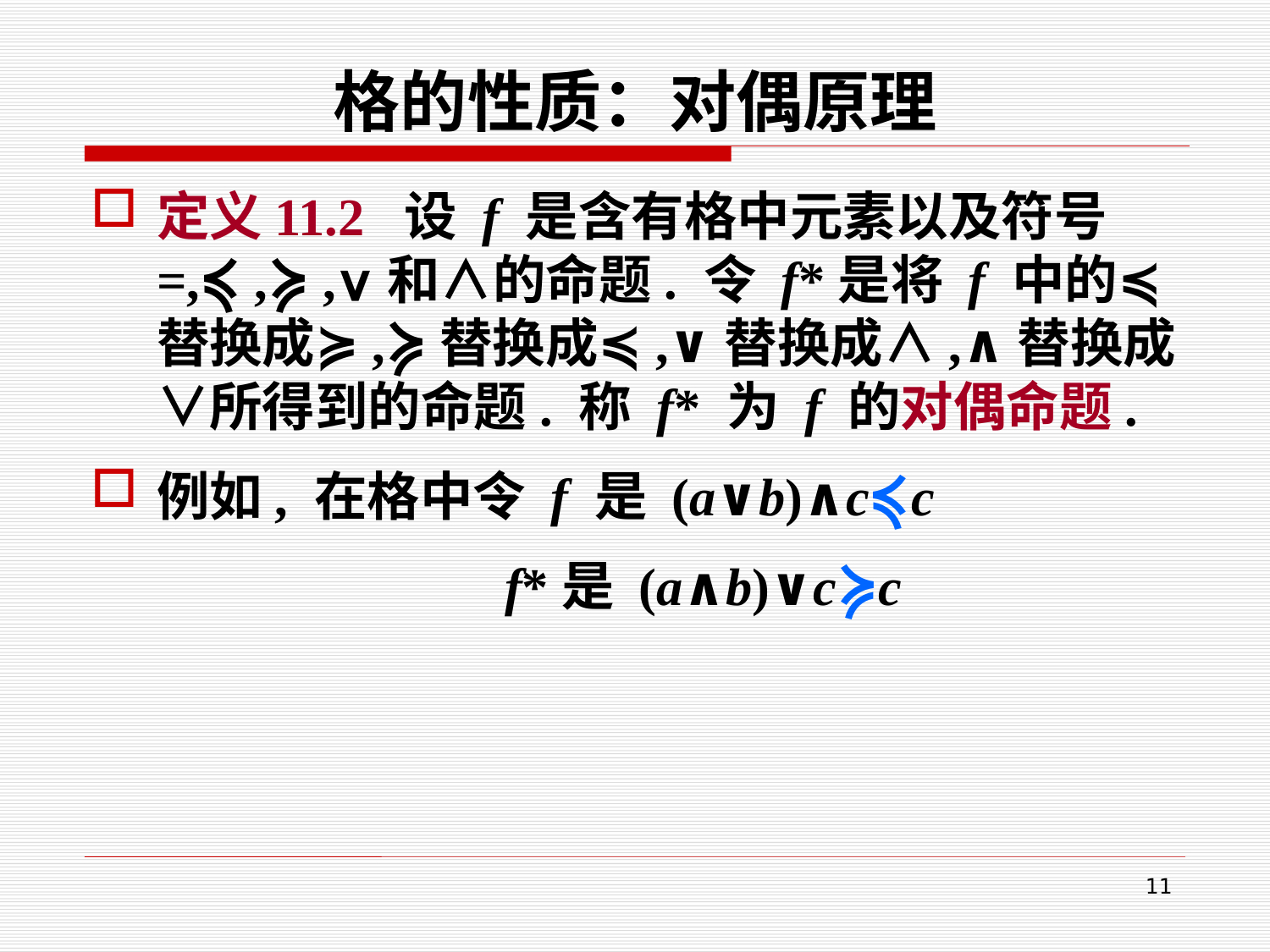

# 格的性质：对偶原理
定义11.2  设 f 是含有格中元素以及符号 =,≼ ,≽ ,∨和∧的命题. 令 f*是将 f 中的≼替换成≽,≽替换成≼,∨替换成∧,∧替换成∨所得到的命题. 称 f* 为 f 的对偶命题.
例如, 在格中令 f 是 (a∨b)∧c≼c
                               f*是 (a∧b)∨c≽c

11